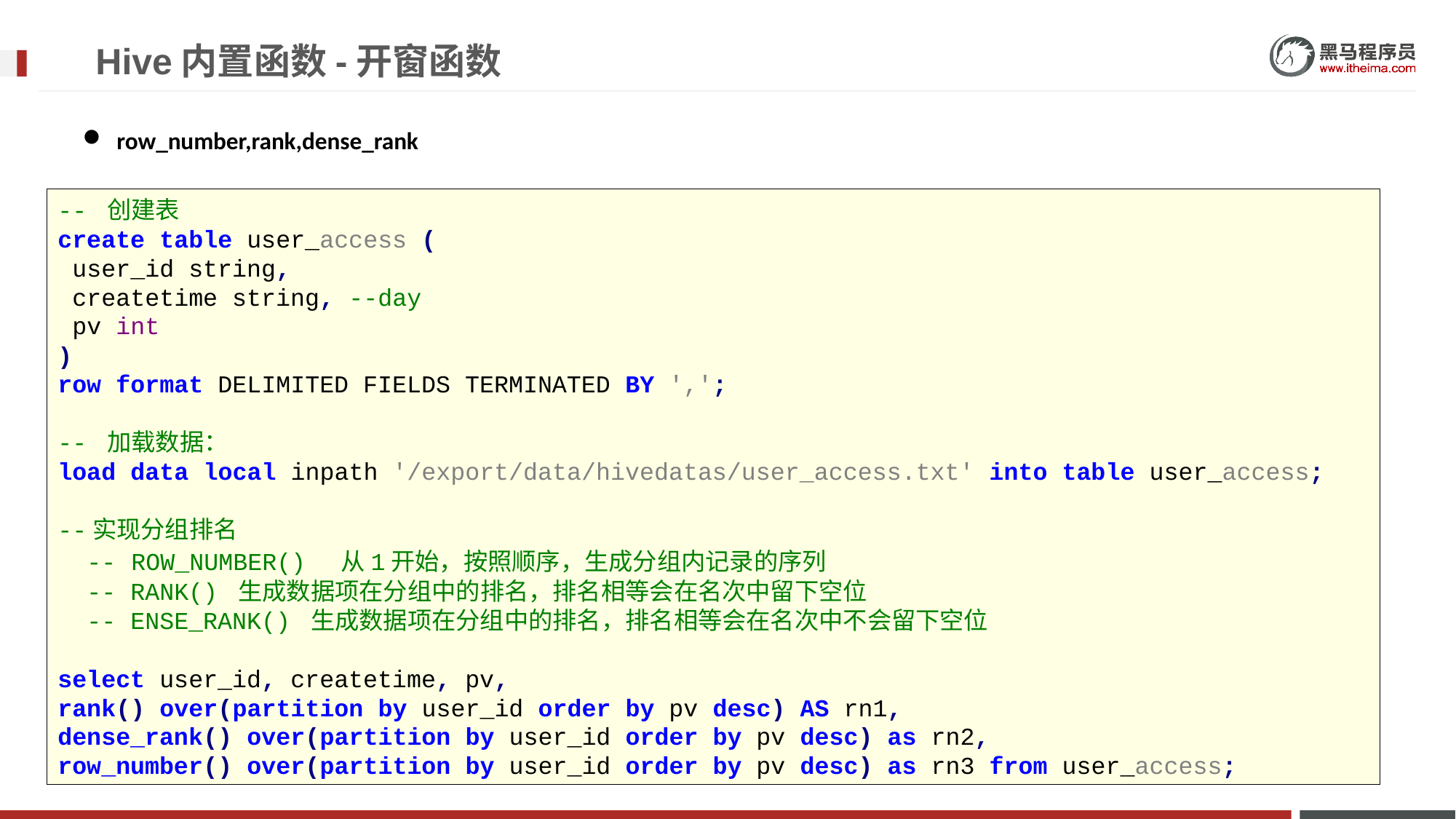

# Hive内置函数-开窗函数
row_number,rank,dense_rank
-- 创建表
create table user_access (
 user_id string,
 createtime string, --day
 pv int
)
row format DELIMITED FIELDS TERMINATED BY ',';

-- 加载数据：
load data local inpath '/export/data/hivedatas/user_access.txt' into table user_access;

--实现分组排名
  --  ROW_NUMBER()  从1开始，按照顺序，生成分组内记录的序列
  -- RANK() 生成数据项在分组中的排名，排名相等会在名次中留下空位
  -- ENSE_RANK() 生成数据项在分组中的排名，排名相等会在名次中不会留下空位

select user_id, createtime, pv,
rank() over(partition by user_id order by pv desc) AS rn1,
dense_rank() over(partition by user_id order by pv desc) as rn2,
row_number() over(partition by user_id order by pv desc) as rn3 from user_access;